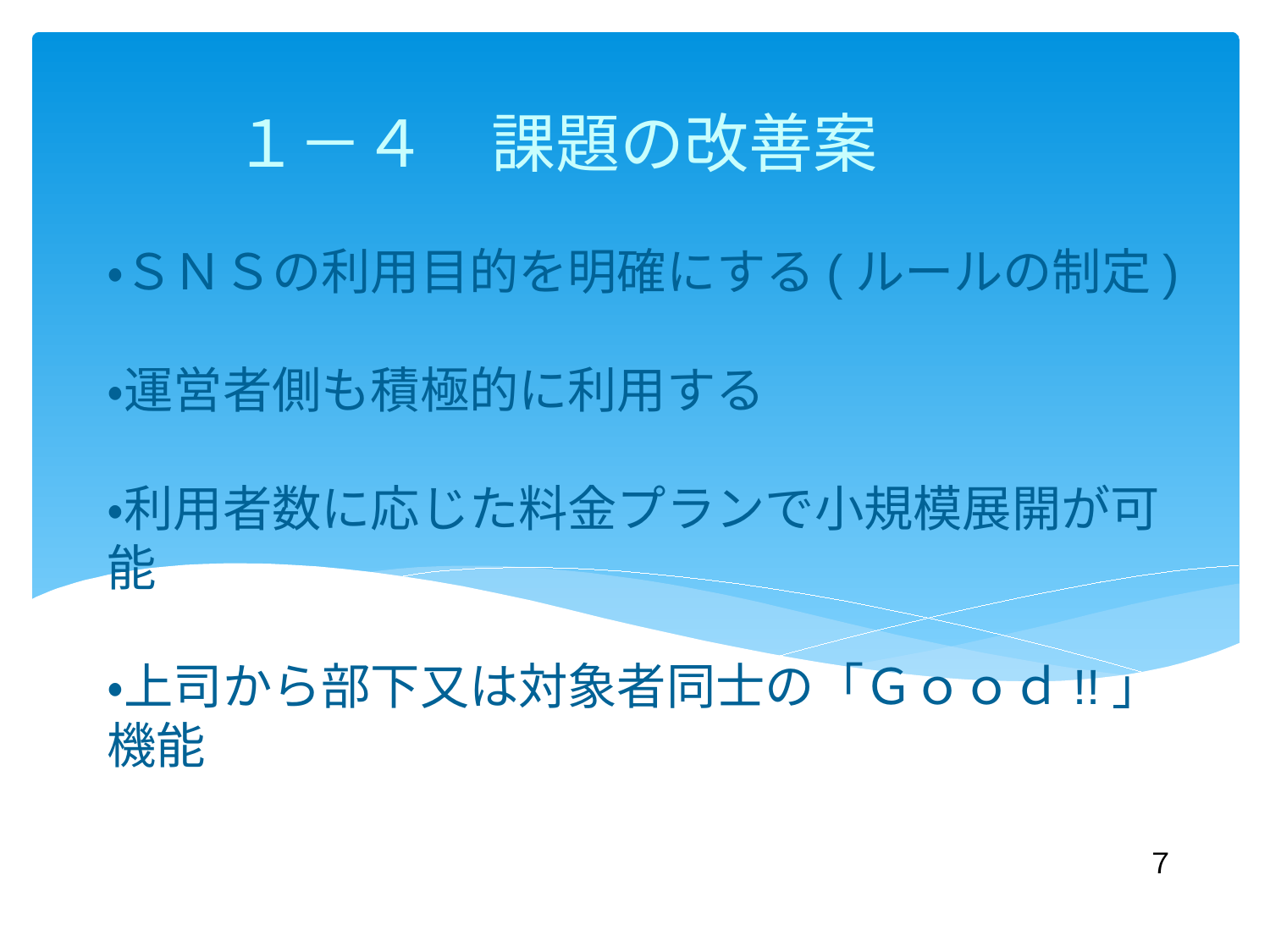

１－４　課題の改善案
・ＳＮＳの利用目的を明確にする(ルールの制定)

・運営者側も積極的に利用する

・利用者数に応じた料金プランで小規模展開が可能

・上司から部下又は対象者同士の「Ｇｏｏｄ!!」機能

７